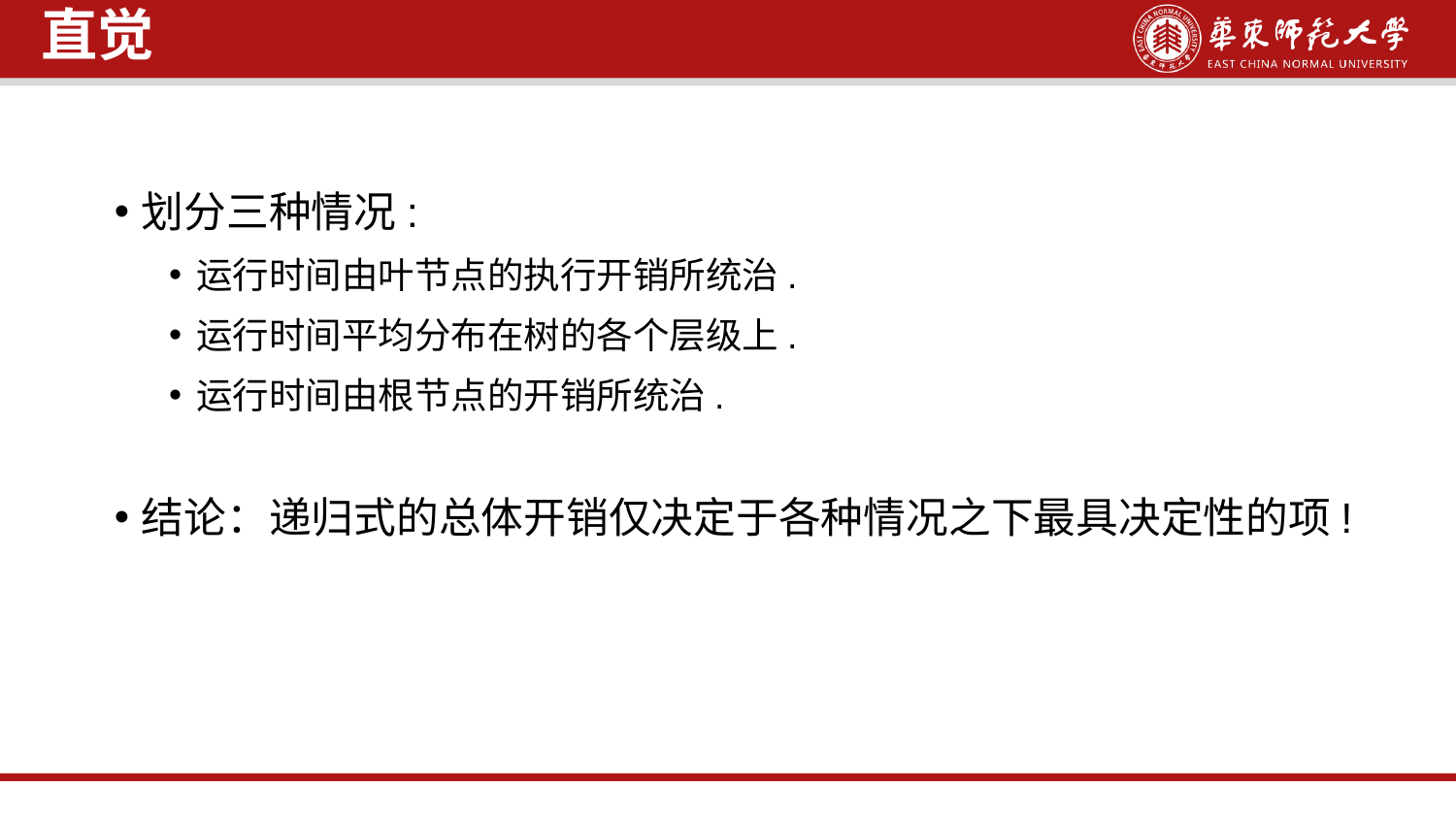

直觉
划分三种情况:
运行时间由叶节点的执行开销所统治.
运行时间平均分布在树的各个层级上.
运行时间由根节点的开销所统治.

结论：递归式的总体开销仅决定于各种情况之下最具决定性的项!